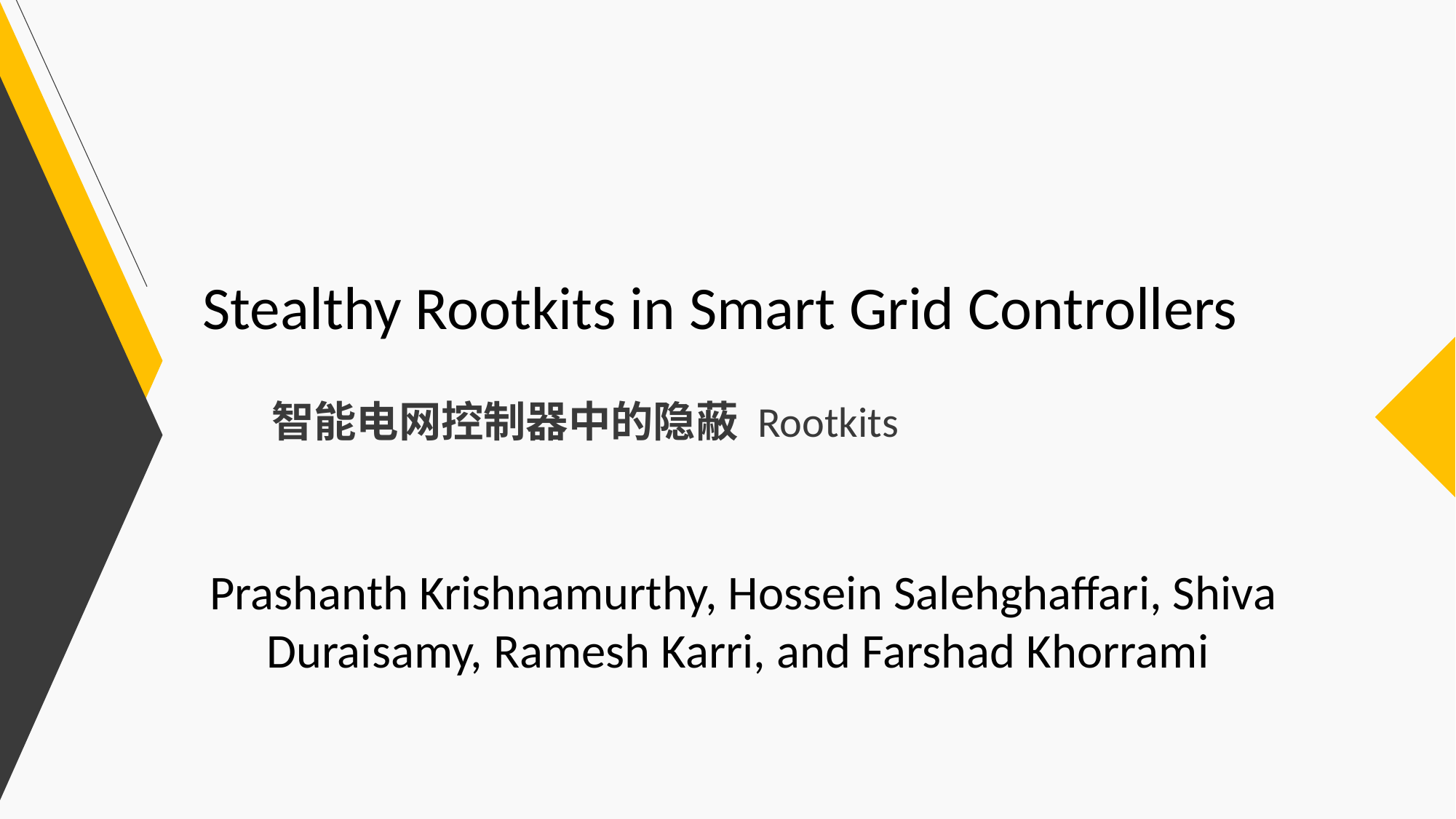

Stealthy Rootkits in Smart Grid Controllers

智能电网控制器中的隐蔽 Rootkits
Prashanth Krishnamurthy, Hossein Salehghaffari, Shiva Duraisamy, Ramesh Karri, and Farshad Khorrami